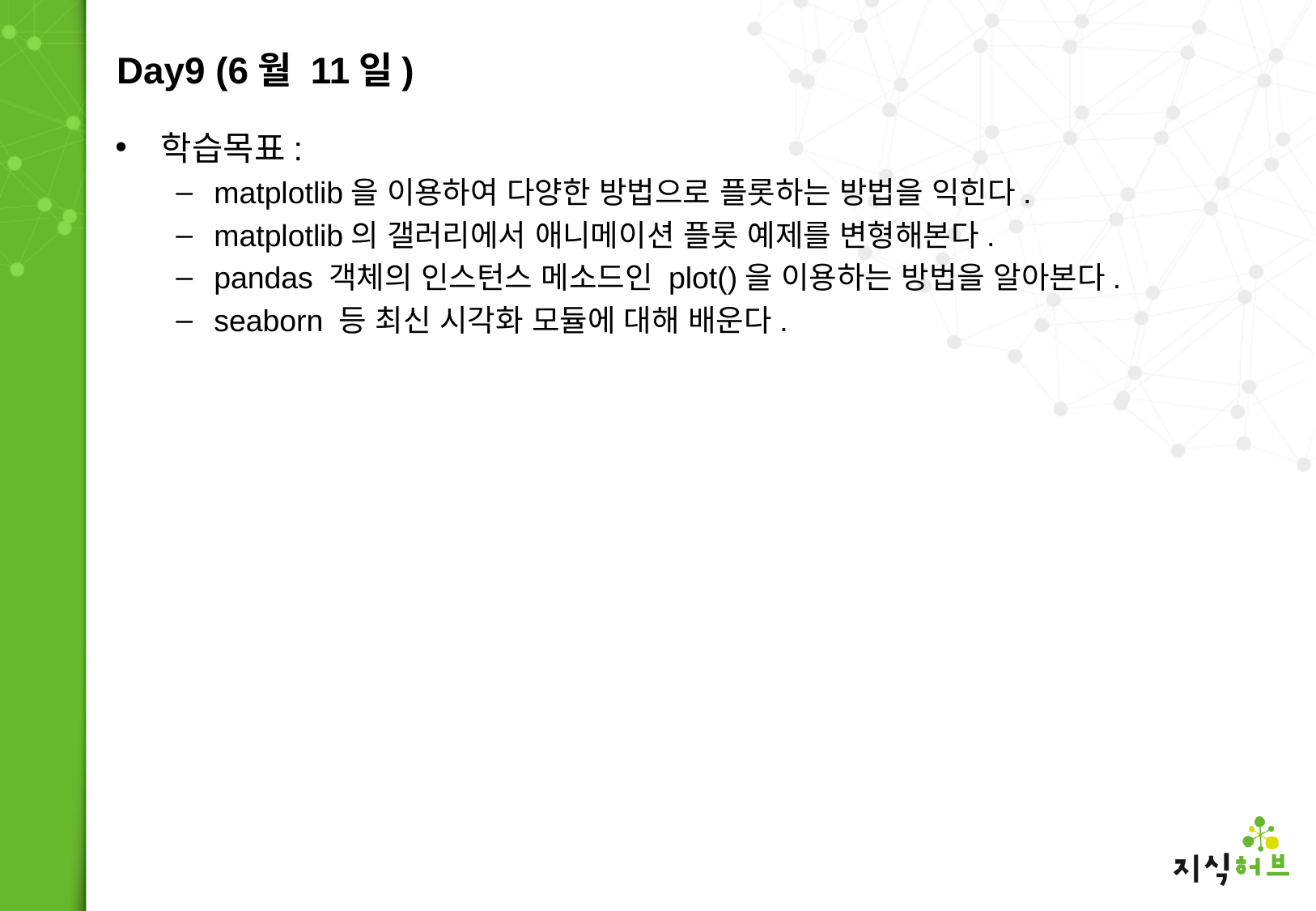

# Day9 (6월 11일)
학습목표:
matplotlib을 이용하여 다양한 방법으로 플롯하는 방법을 익힌다.
matplotlib의 갤러리에서 애니메이션 플롯 예제를 변형해본다.
pandas 객체의 인스턴스 메소드인 plot()을 이용하는 방법을 알아본다.
seaborn 등 최신 시각화 모듈에 대해 배운다.